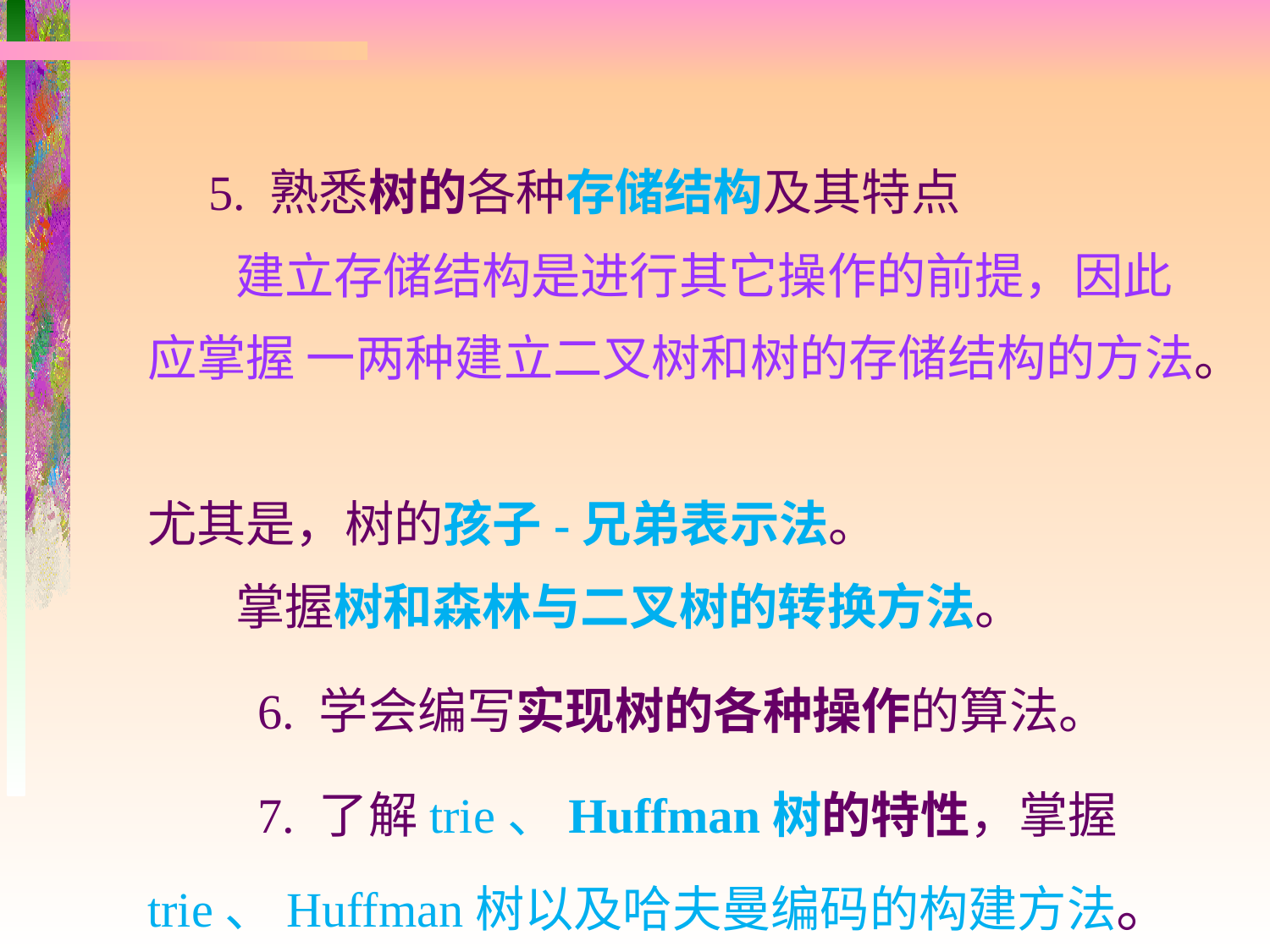

5. 熟悉树的各种存储结构及其特点
        建立存储结构是进行其它操作的前提，因此应掌握 一两种建立二叉树和树的存储结构的方法。
尤其是，树的孩子-兄弟表示法。
        掌握树和森林与二叉树的转换方法。
　　6. 学会编写实现树的各种操作的算法。
　　7. 了解trie、Huffman树的特性，掌握trie、Huffman树以及哈夫曼编码的构建方法。